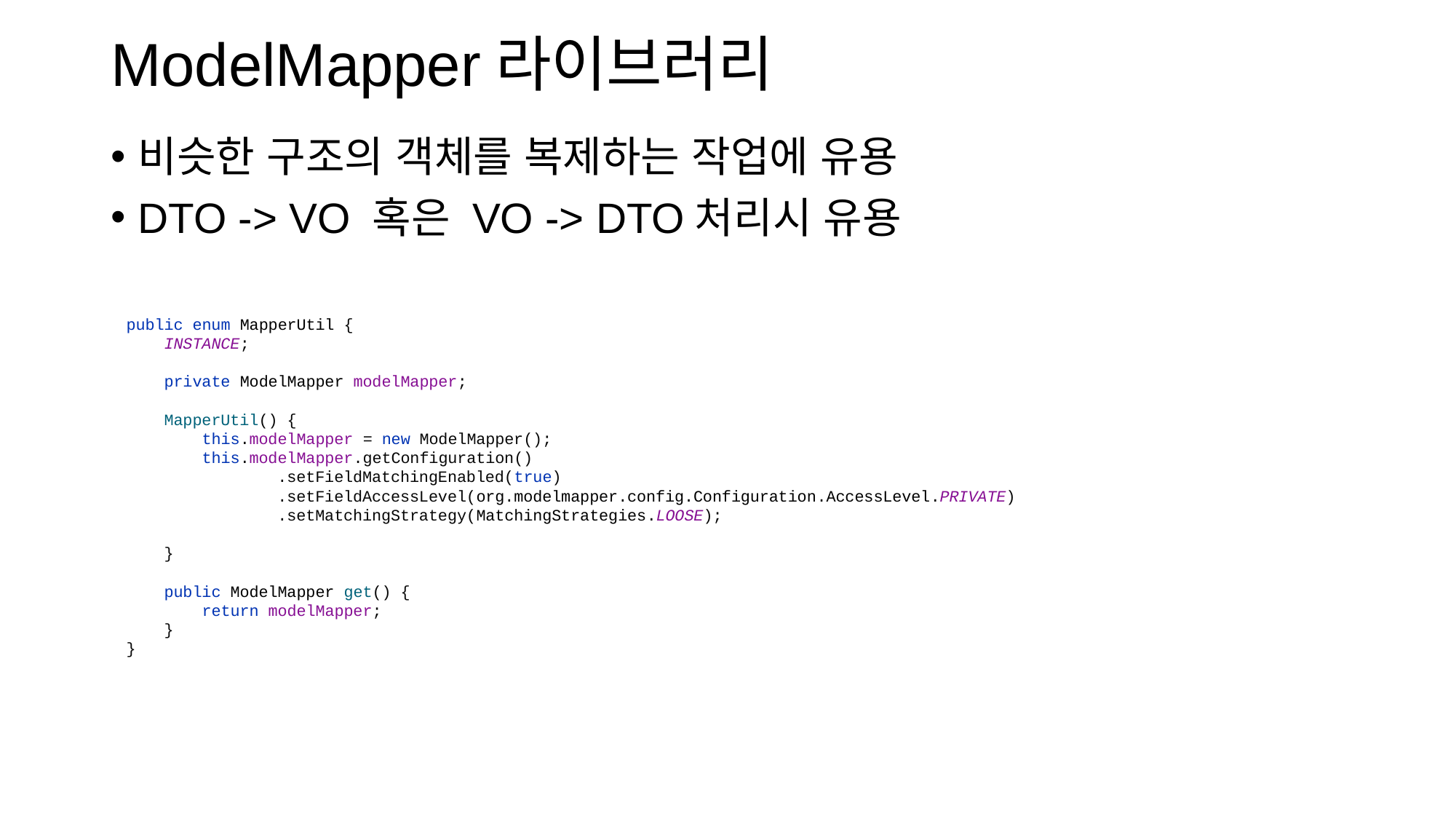

# ModelMapper라이브러리
비슷한 구조의 객체를 복제하는 작업에 유용
DTO -> VO 혹은 VO -> DTO처리시 유용

public enum MapperUtil {
    INSTANCE;
    private ModelMapper modelMapper;
    MapperUtil() {
        this.modelMapper = new ModelMapper();
        this.modelMapper.getConfiguration()
                .setFieldMatchingEnabled(true)
                .setFieldAccessLevel(org.modelmapper.config.Configuration.AccessLevel.PRIVATE)
                .setMatchingStrategy(MatchingStrategies.LOOSE);
    }
    public ModelMapper get() {
        return modelMapper;
    }
}